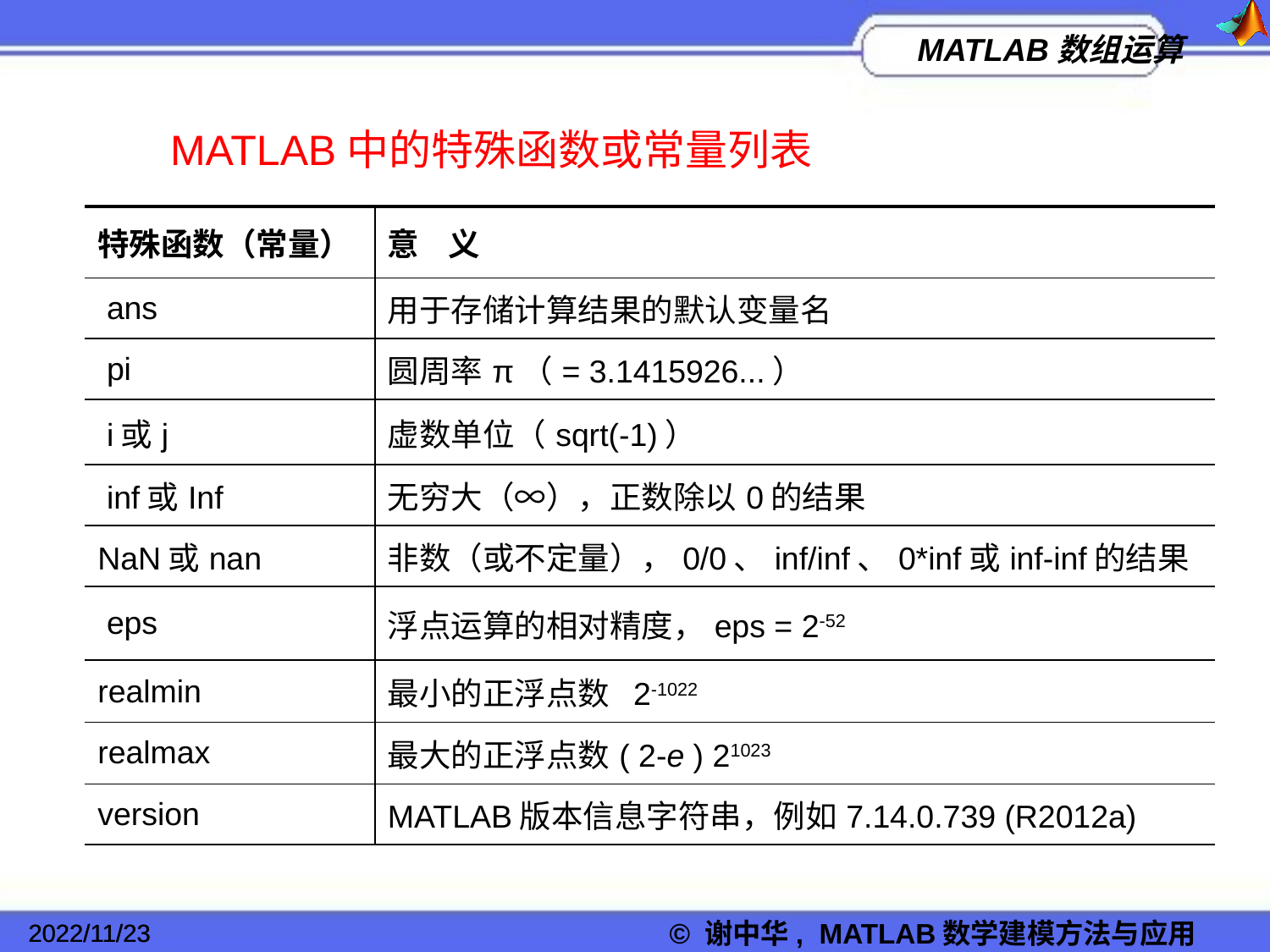

MATLAB中的特殊函数或常量列表
| 特殊函数（常量） | 意 义 |
| --- | --- |
| ans | 用于存储计算结果的默认变量名 |
| pi | 圆周率π（= 3.1415926...） |
| i或j | 虚数单位（sqrt(-1)） |
| inf或Inf | 无穷大（∞），正数除以0的结果 |
| NaN或nan | 非数（或不定量），0/0、inf/inf、0\*inf或inf-inf的结果 |
| eps | 浮点运算的相对精度，eps = 2-52 |
| realmin | 最小的正浮点数 2-1022 |
| realmax | 最大的正浮点数( 2-e ) 21023 |
| version | MATLAB版本信息字符串，例如7.14.0.739 (R2012a) |
2022/11/23
© 谢中华,  MATLAB数学建模方法与应用